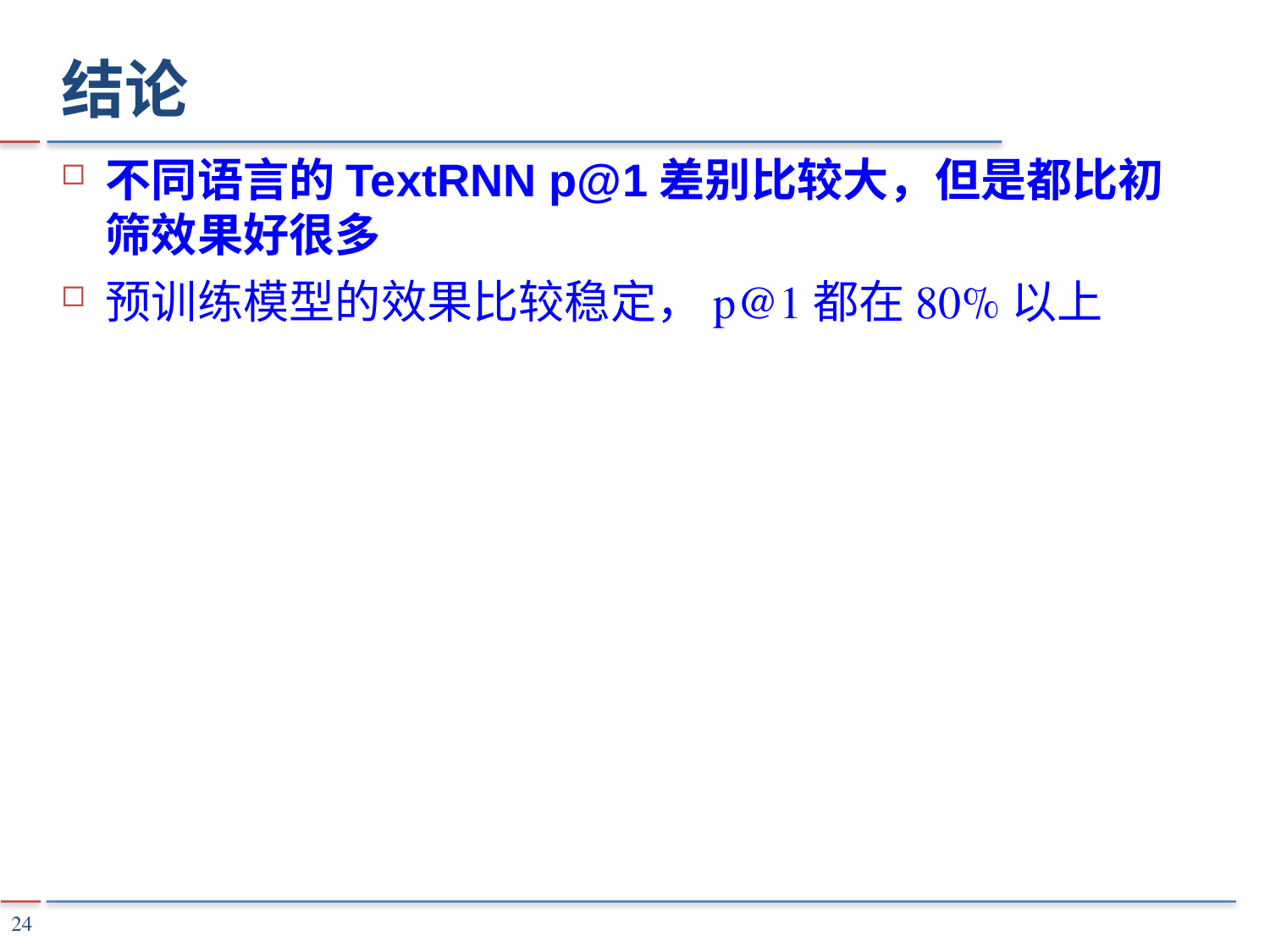

# 结论

不同语言的TextRNN p@1差别比较大，但是都比初筛效果好很多
预训练模型的效果比较稳定，p@1都在80%以上

24